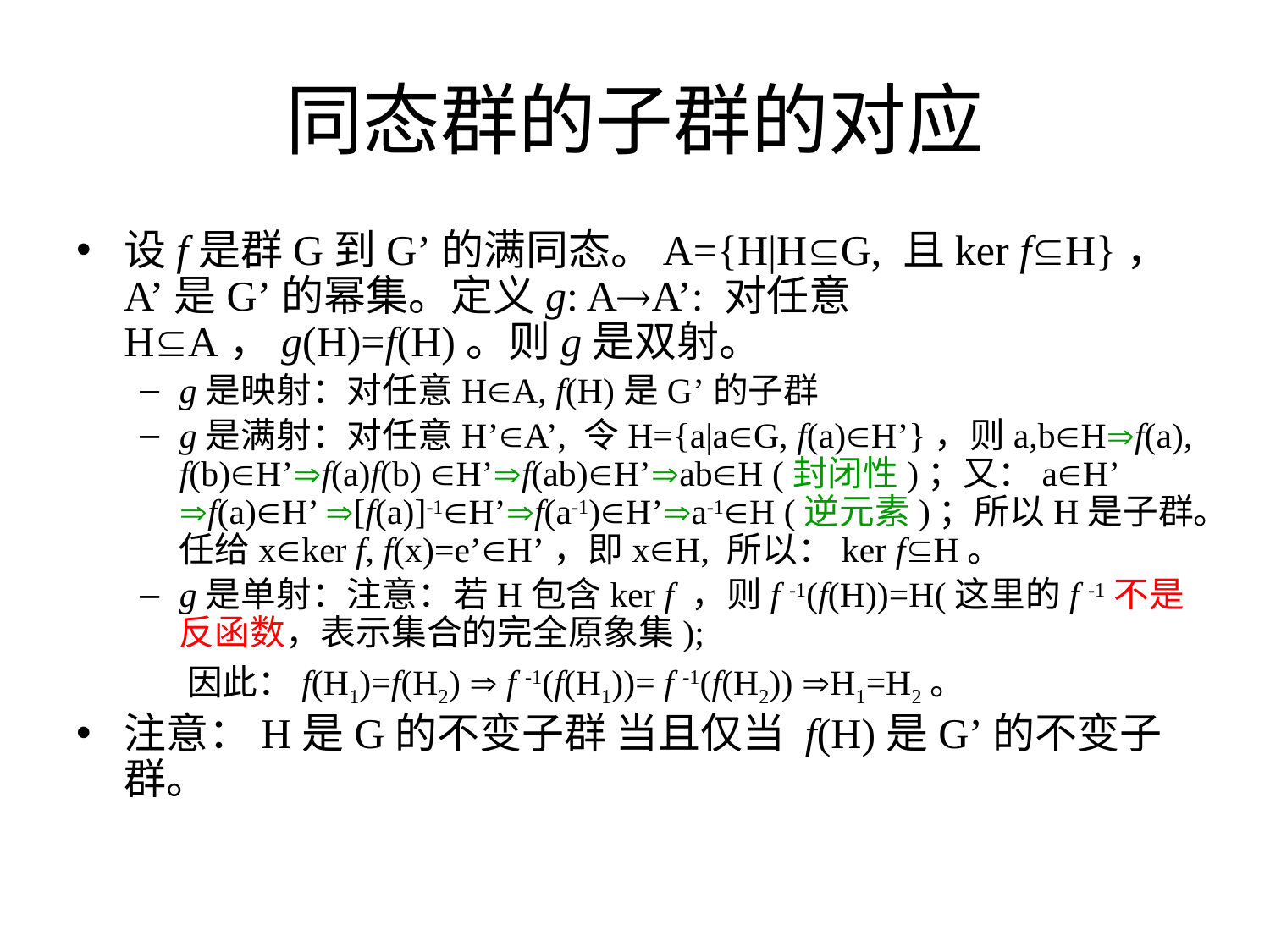

# 同态群的子群的对应
设f是群G到G’的满同态。A={H|H⊆G, 且ker f⊆H}，A’是G’的幂集。定义g: A→A’: 对任意H⊆A，g(H)=f(H)。则g是双射。
g是映射：对任意H∈A, f(H)是G’的子群
g是满射：对任意H’∈A’, 令H={a|a∈G, f(a)∈H’}，则a,b∈H⇒f(a), f(b)∈H’⇒f(a)f(b) ∈H’⇒f(ab)∈H’⇒ab∈H (封闭性)；又：a∈H’ ⇒f(a)∈H’ ⇒[f(a)]-1∈H’⇒f(a-1)∈H’⇒a-1∈H (逆元素)；所以H是子群。任给x∈ker f, f(x)=e’∈H’，即x∈H, 所以：ker f⊆H。
g是单射：注意：若H包含ker f ，则f -1(f(H))=H(这里的f -1不是反函数，表示集合的完全原象集);
     因此：f(H1)=f(H2) ⇒ f -1(f(H1))= f -1(f(H2)) ⇒H1=H2。
注意：H是G的不变子群 当且仅当 f(H)是G’的不变子群。